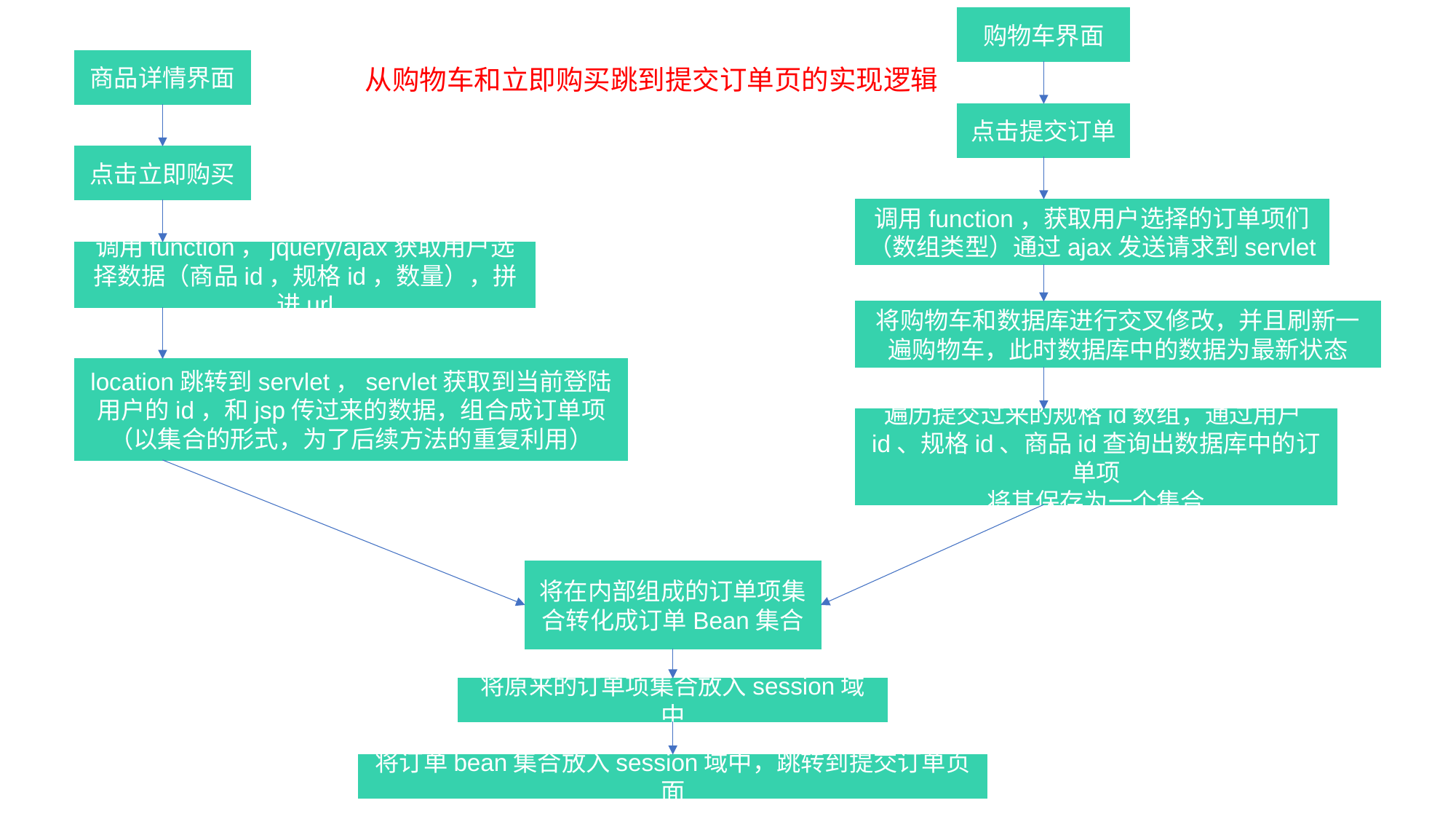

购物车界面
商品详情界面
从购物车和立即购买跳到提交订单页的实现逻辑
点击提交订单
点击立即购买
调用function，获取用户选择的订单项们（数组类型）通过ajax发送请求到servlet
调用function，jquery/ajax获取用户选择数据（商品id，规格id，数量），拼进url
将购物车和数据库进行交叉修改，并且刷新一遍购物车，此时数据库中的数据为最新状态
location跳转到servlet，servlet获取到当前登陆用户的id，和jsp传过来的数据，组合成订单项（以集合的形式，为了后续方法的重复利用）
遍历提交过来的规格id数组，通过用户id、规格id、商品id查询出数据库中的订单项
将其保存为一个集合
将在内部组成的订单项集合转化成订单Bean集合
将原来的订单项集合放入session域中
将订单bean集合放入session域中，跳转到提交订单页面